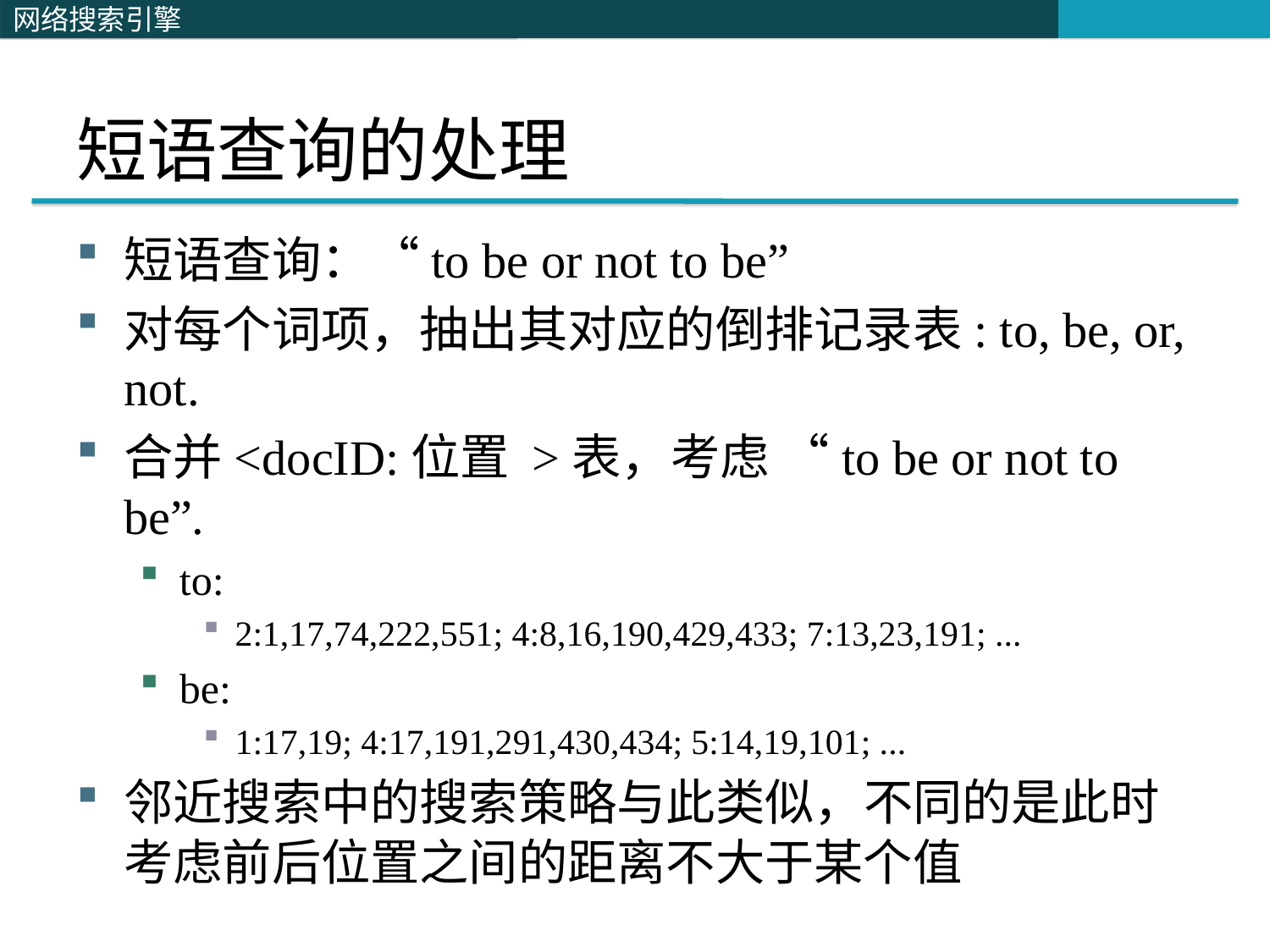

# 短语查询的处理
短语查询：“to be or not to be”
对每个词项，抽出其对应的倒排记录表: to, be, or, not.
合并<docID:位置 >表，考虑 “to be or not to be”.
to:
2:1,17,74,222,551; 4:8,16,190,429,433; 7:13,23,191; ...
be:
1:17,19; 4:17,191,291,430,434; 5:14,19,101; ...
邻近搜索中的搜索策略与此类似，不同的是此时考虑前后位置之间的距离不大于某个值